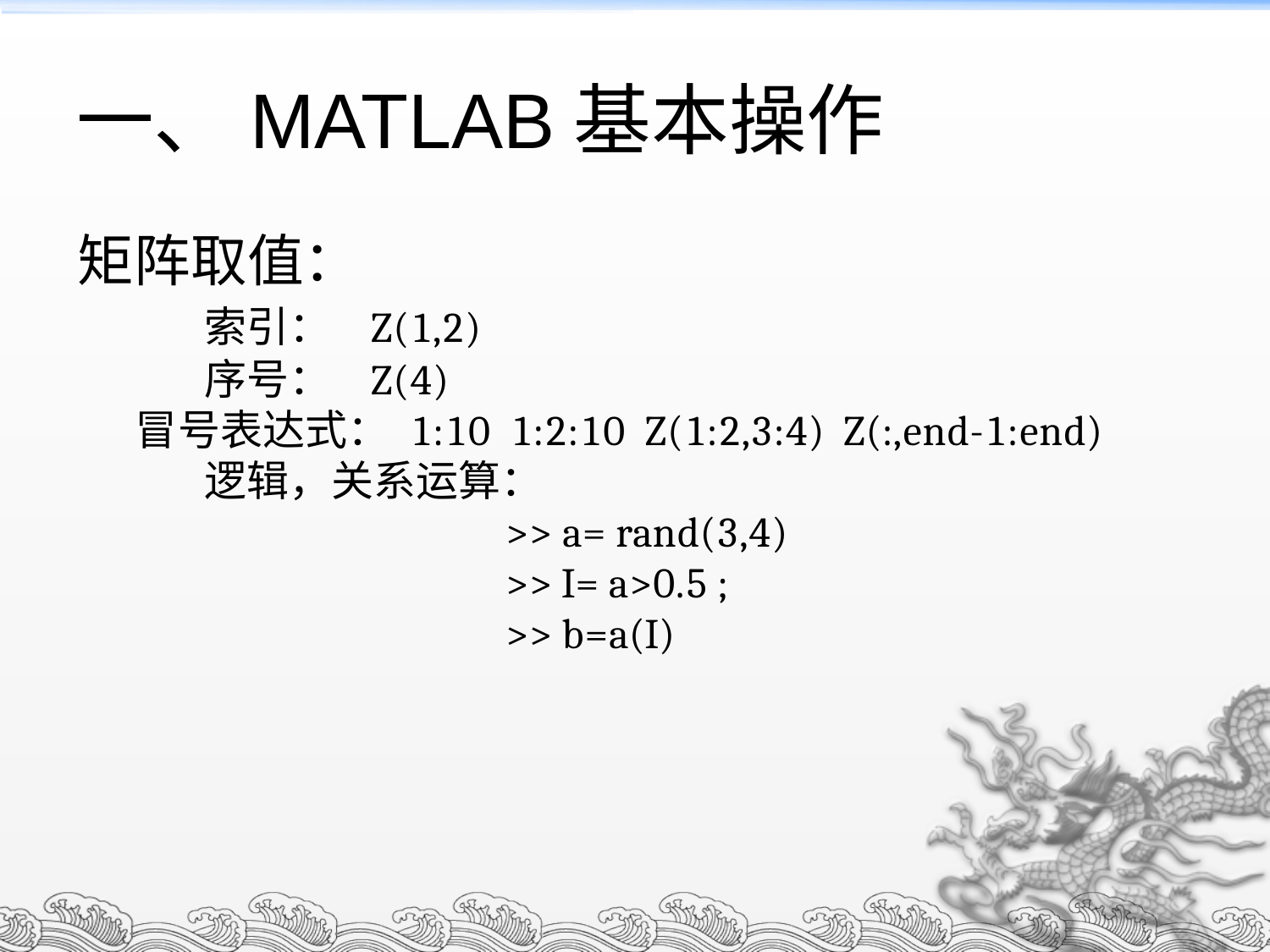

一、MATLAB基本操作
矩阵取值：
	索引：   Z(1,2)
	序号：   Z(4)
     冒号表达式： 1:10  1:2:10  Z(1:2,3:4)  Z(:,end-1:end)
	逻辑，关系运算：
			     >> a= rand(3,4)
			     >> I= a>0.5 ;
			     >> b=a(I)